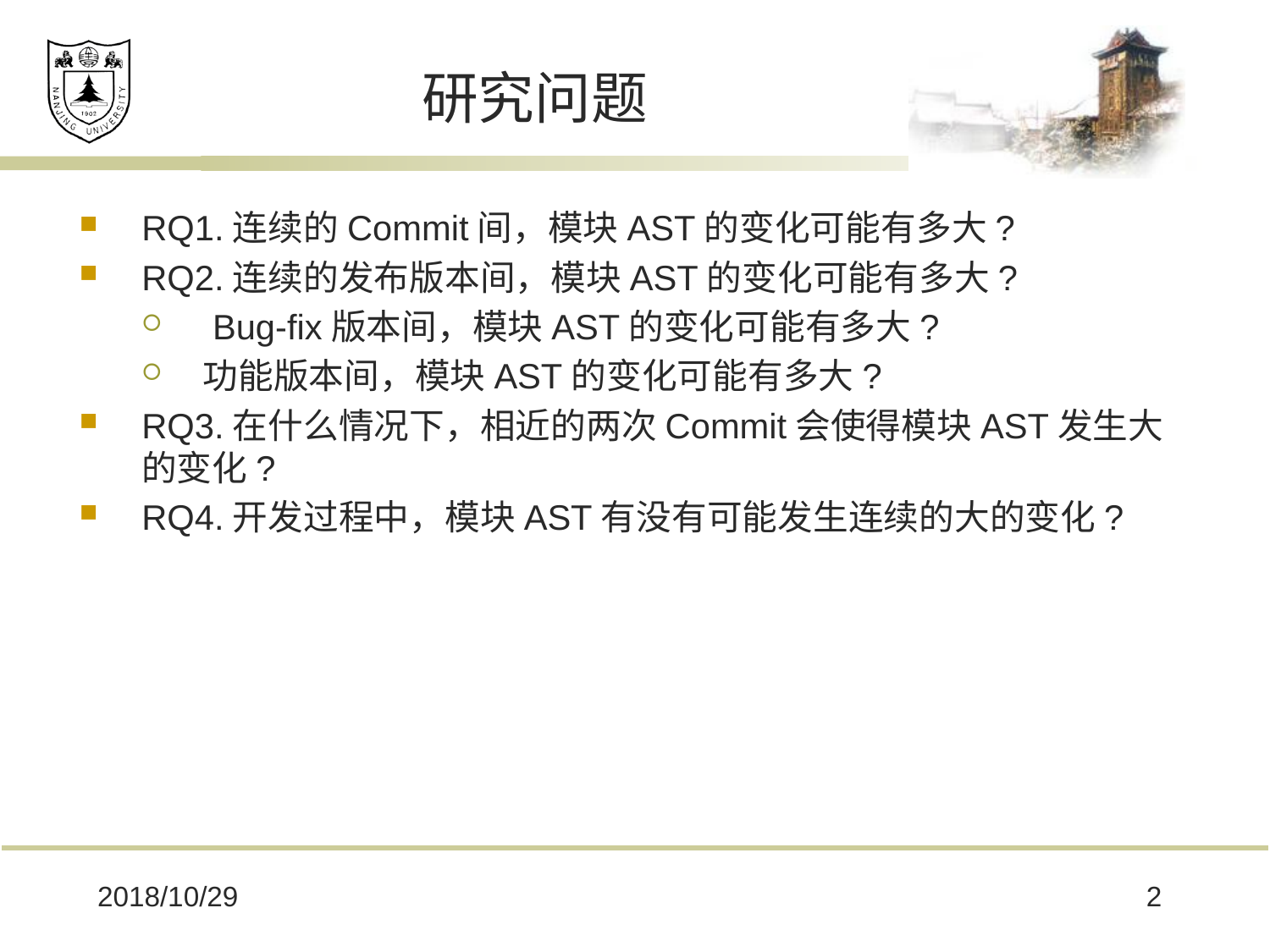

# 研究问题
RQ1.连续的Commit间，模块AST的变化可能有多大?
RQ2.连续的发布版本间，模块AST的变化可能有多大?
 Bug-fix版本间，模块AST的变化可能有多大?
功能版本间，模块AST的变化可能有多大?
RQ3.在什么情况下，相近的两次Commit会使得模块AST发生大的变化?
RQ4.开发过程中，模块AST有没有可能发生连续的大的变化?

2018/10/29
2